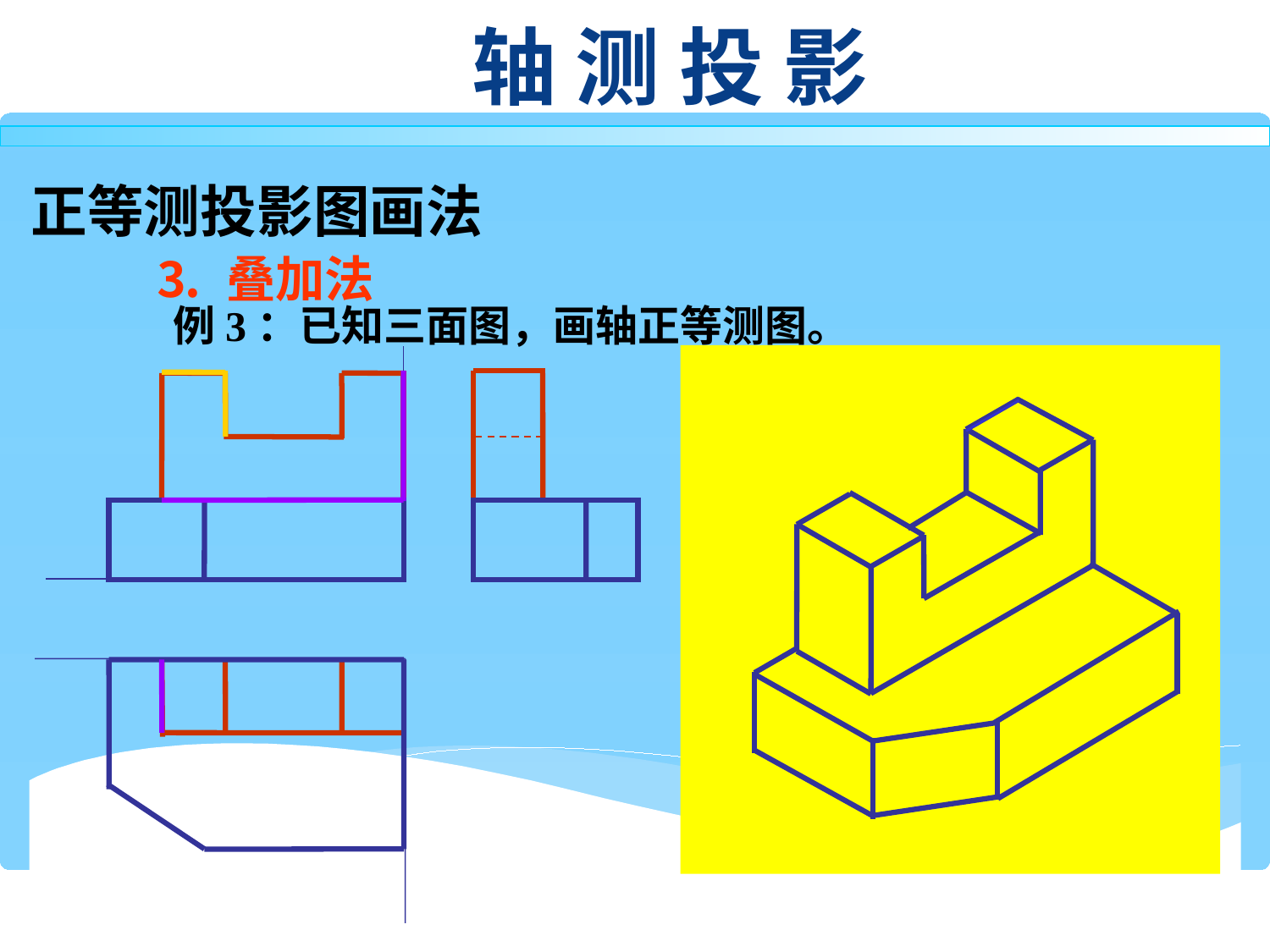

轴 测 投 影

正等测投影图画法

⒊ 叠加法
例3：已知三面图，画轴正等测图。